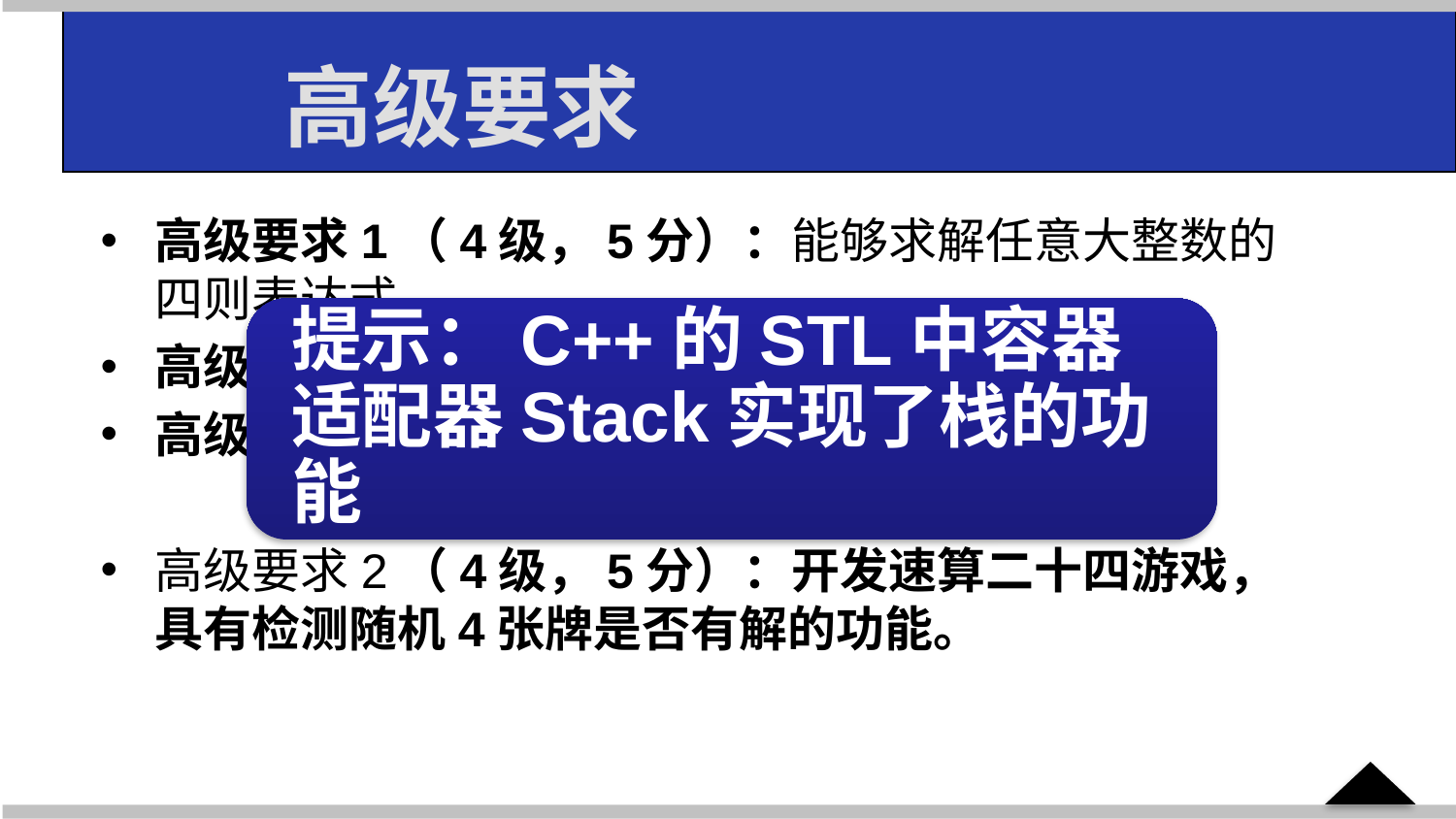

# 高级要求
高级要求1（4级，5分）：能够求解任意大整数的四则表达式
高级要求1-2（5级，6分）：具有图形界面
高级要求1-3（6级，7分）：算法性能有提升

高级要求2（4级，5分）：开发速算二十四游戏，具有检测随机4张牌是否有解的功能。
提示：C++的STL中容器适配器Stack实现了栈的功能